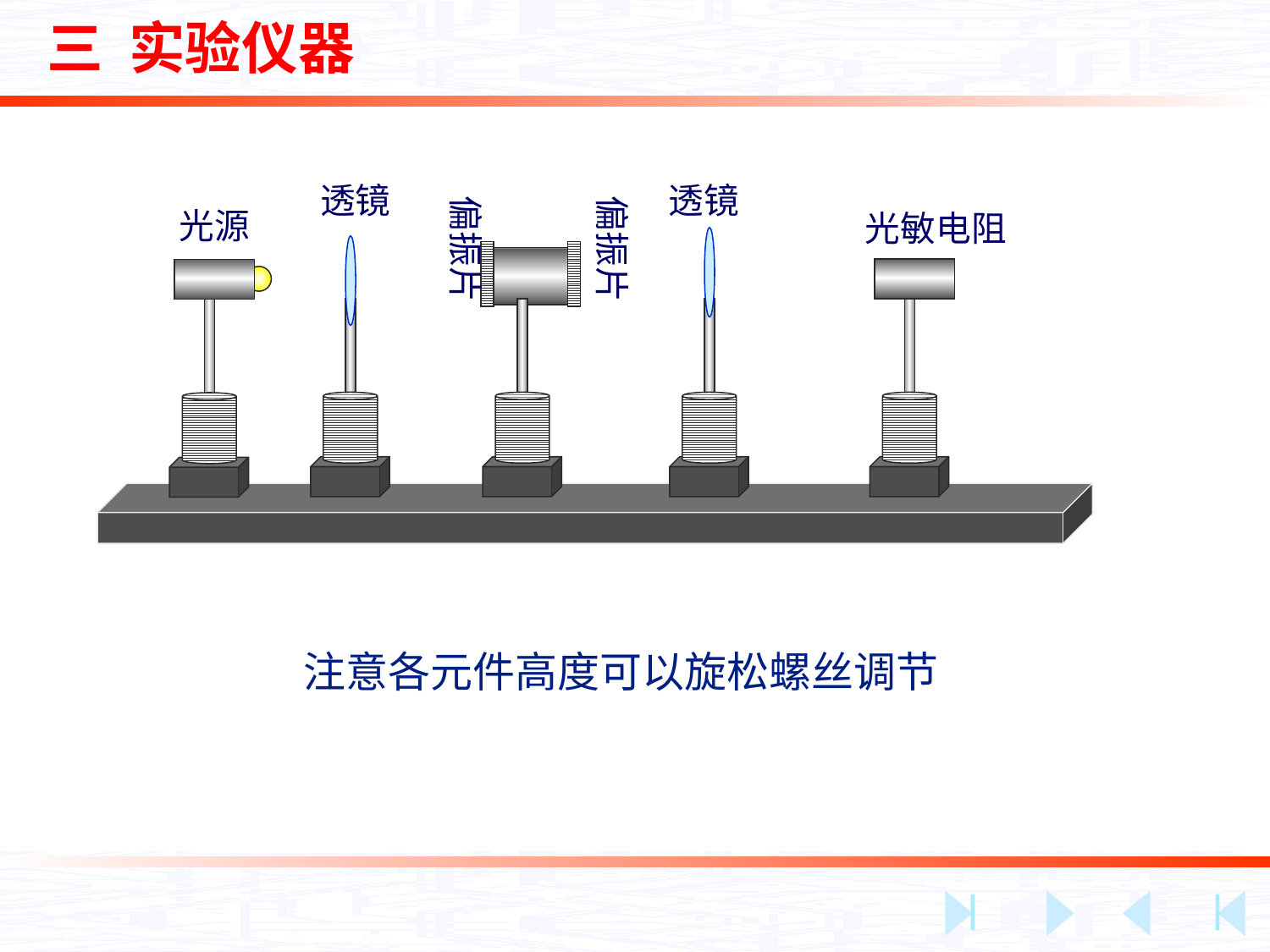

三  实验仪器
透镜
透镜
偏振片
偏振片
光源
光敏电阻

注意各元件高度可以旋松螺丝调节